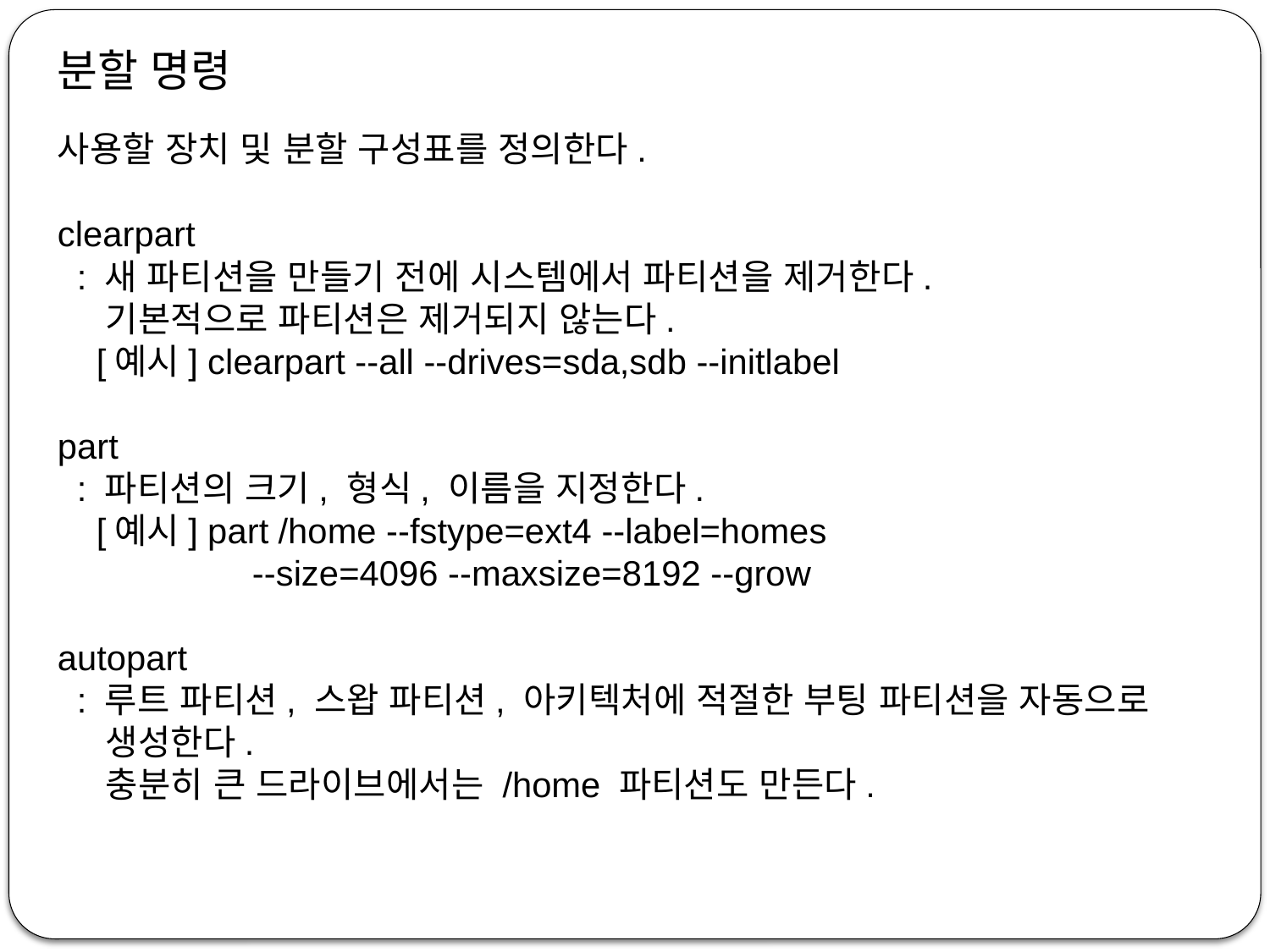

분할 명령

사용할 장치 및 분할 구성표를 정의한다.

clearpart
  : 새 파티션을 만들기 전에 시스템에서 파티션을 제거한다.
    기본적으로 파티션은 제거되지 않는다.
    [예시] clearpart --all --drives=sda,sdb --initlabel

part
  : 파티션의 크기, 형식, 이름을 지정한다.
    [예시] part /home --fstype=ext4 --label=homes
                    --size=4096 --maxsize=8192 --grow

autopart
  : 루트 파티션, 스왑 파티션, 아키텍처에 적절한 부팅 파티션을 자동으로
    생성한다.
    충분히 큰 드라이브에서는 /home 파티션도 만든다.